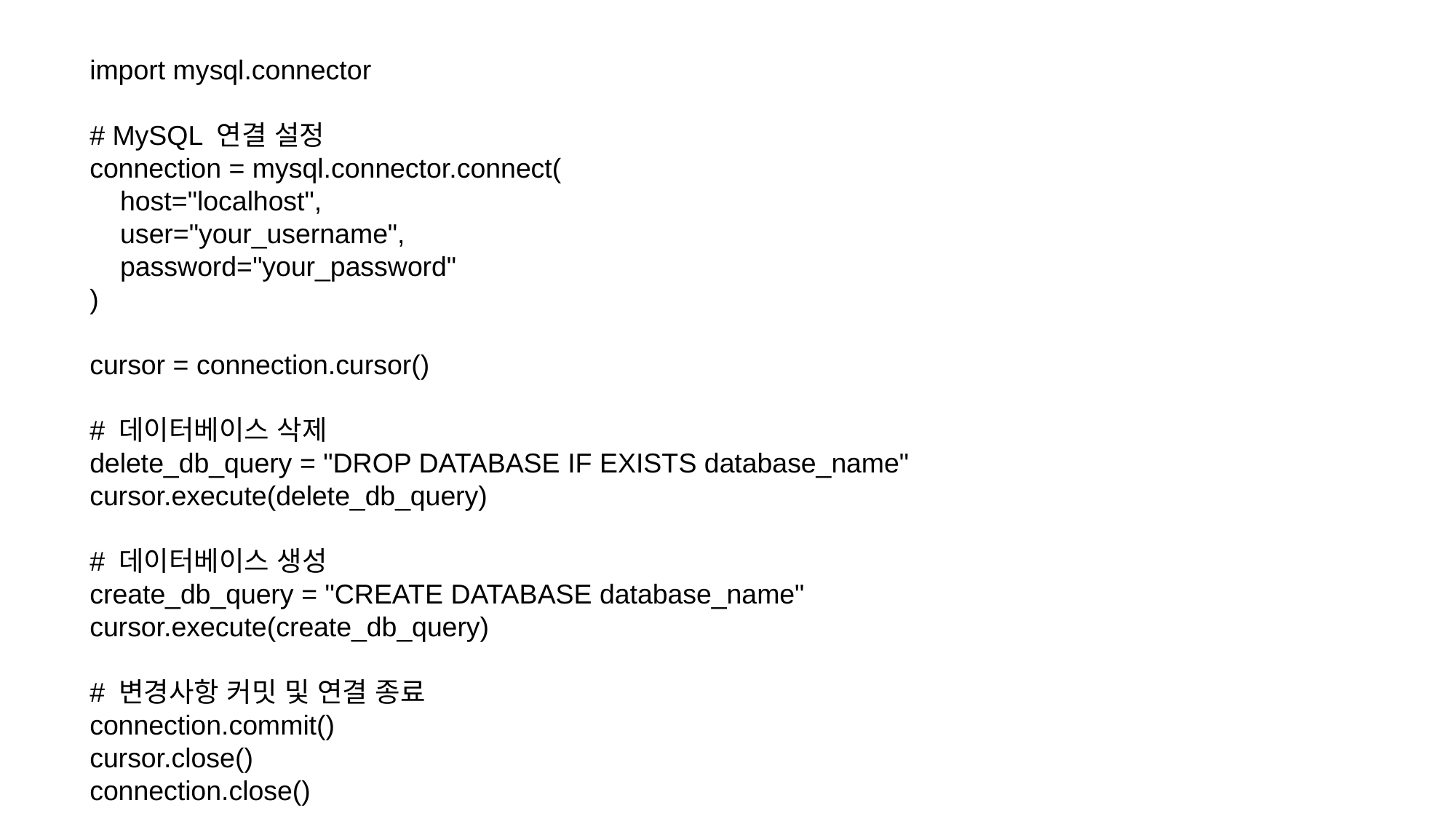

import mysql.connector

# MySQL 연결 설정
connection = mysql.connector.connect(
    host="localhost",
    user="your_username",
    password="your_password"
)

cursor = connection.cursor()

# 데이터베이스 삭제
delete_db_query = "DROP DATABASE IF EXISTS database_name"
cursor.execute(delete_db_query)

# 데이터베이스 생성
create_db_query = "CREATE DATABASE database_name"
cursor.execute(create_db_query)

# 변경사항 커밋 및 연결 종료
connection.commit()
cursor.close()
connection.close()